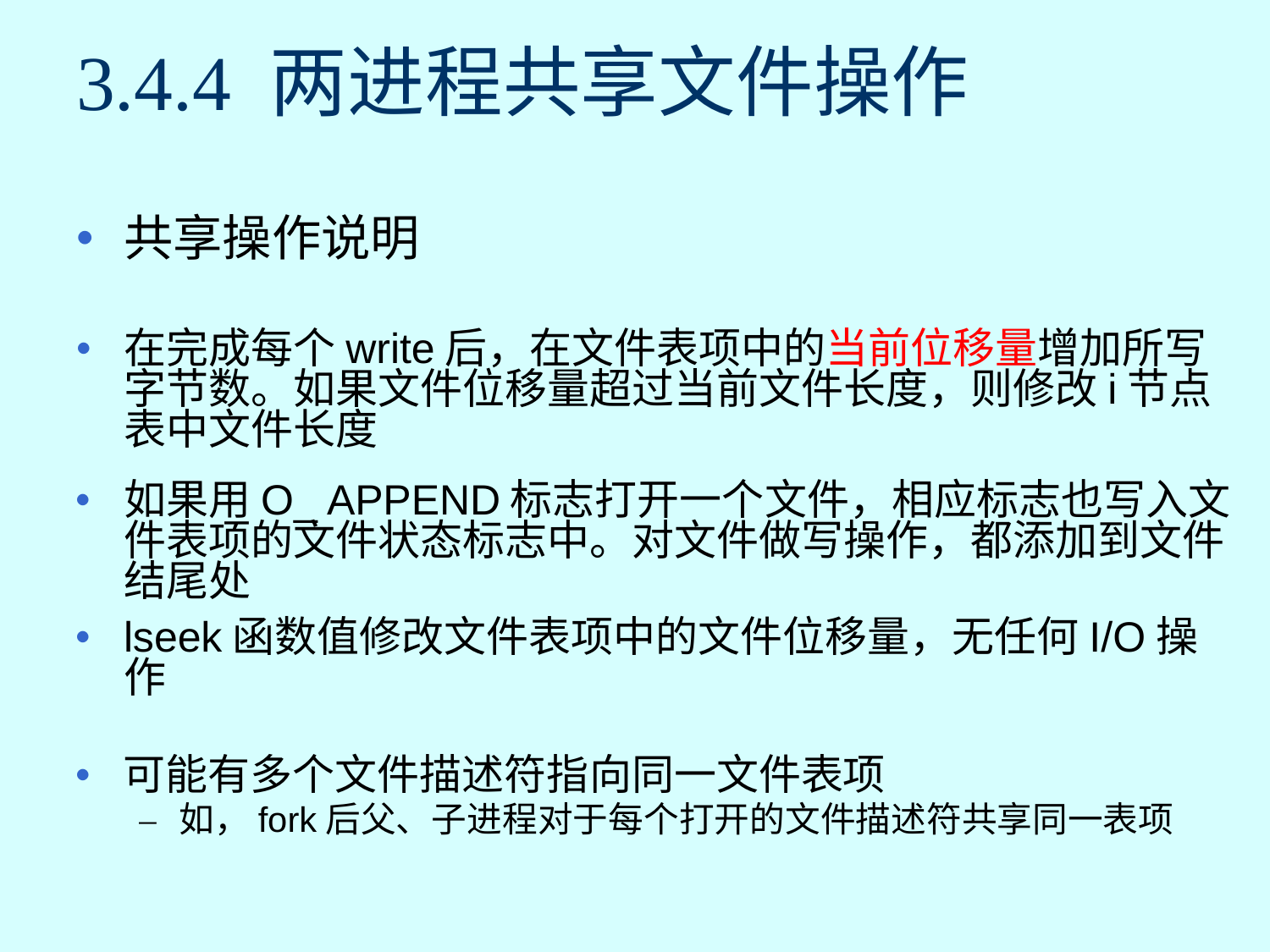

# 3.4.4 两进程共享文件操作
共享操作说明

在完成每个write后，在文件表项中的当前位移量增加所写字节数。如果文件位移量超过当前文件长度，则修改i节点表中文件长度
如果用O_ APPEND标志打开一个文件，相应标志也写入文件表项的文件状态标志中。对文件做写操作，都添加到文件结尾处
lseek函数值修改文件表项中的文件位移量，无任何I/O操作
可能有多个文件描述符指向同一文件表项
如，fork后父、子进程对于每个打开的文件描述符共享同一表项

55